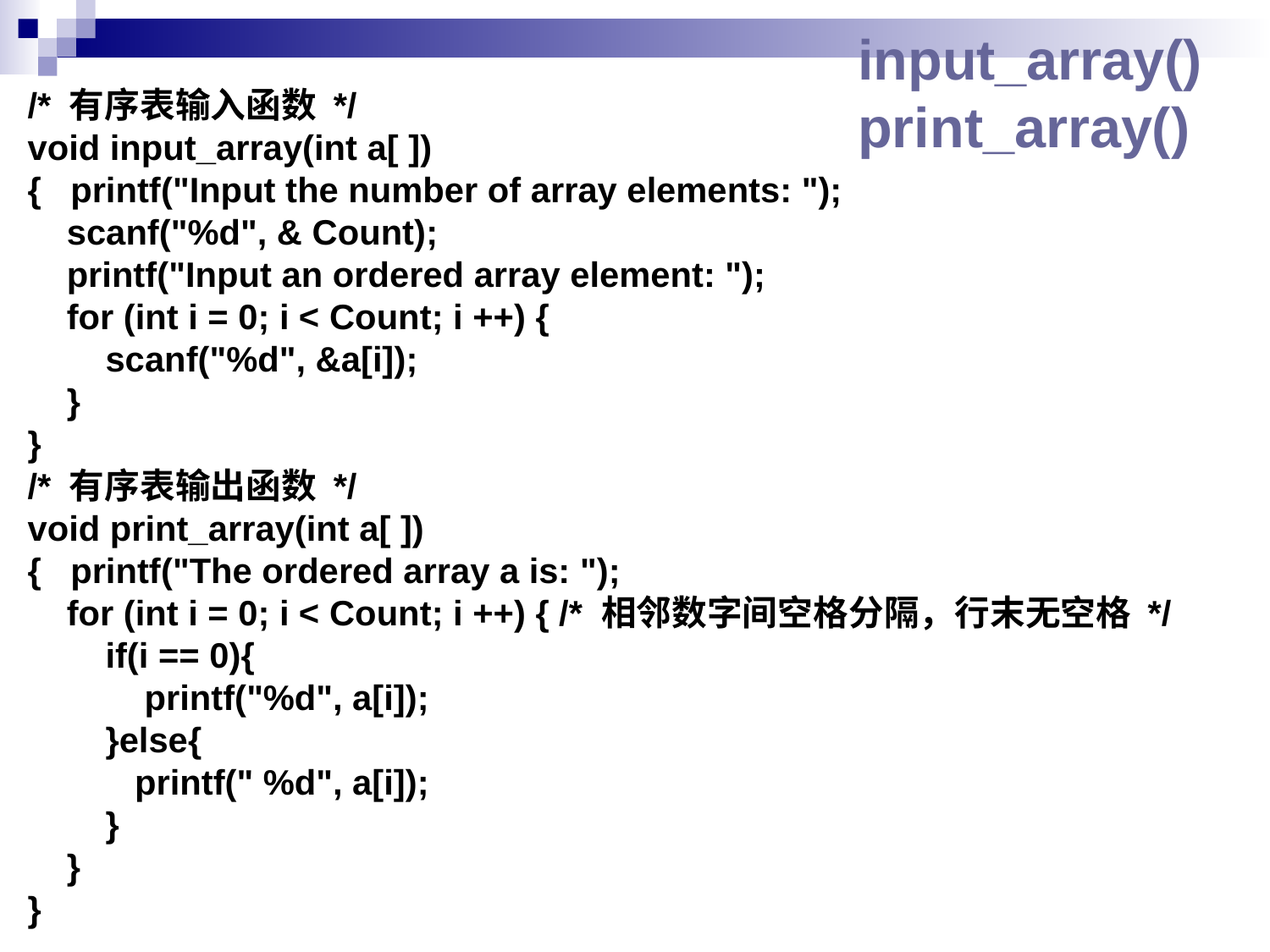

# input_array() print_array()
/* 有序表输入函数 */
void input_array(int a[ ])
{   printf("Input the number of array elements: ");
    scanf("%d", & Count);
    printf("Input an ordered array element: ");
    for (int i = 0; i < Count; i ++) {
        scanf("%d", &a[i]);
    }
}
/* 有序表输出函数 */
void print_array(int a[ ])
{   printf("The ordered array a is: ");
    for (int i = 0; i < Count; i ++) { /* 相邻数字间空格分隔，行末无空格 */
        if(i == 0){
            printf("%d", a[i]);
        }else{
           printf(" %d", a[i]);
        }
    }
}